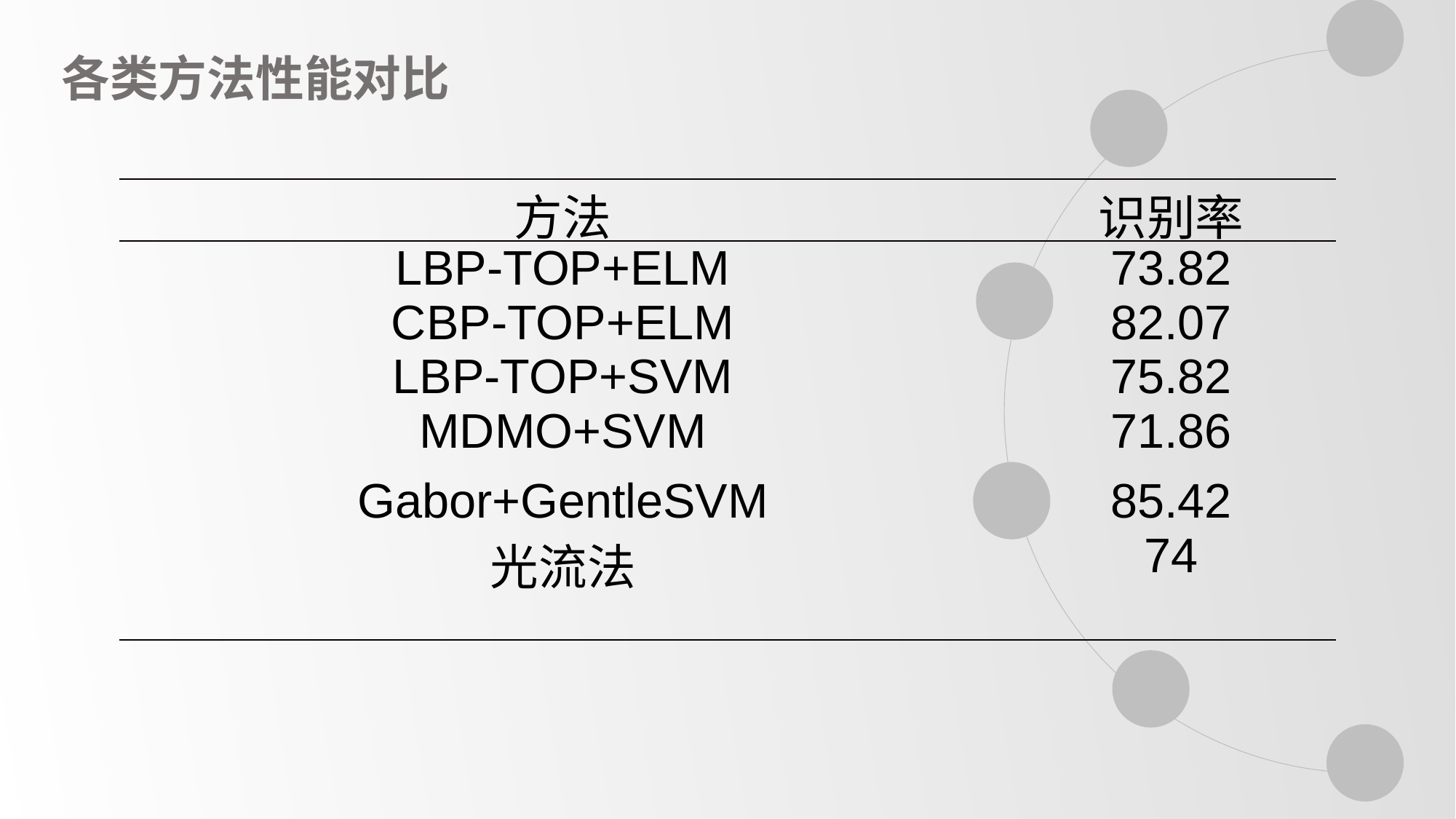

各类方法性能对比
| 方法 | 识别率 |
| --- | --- |
| LBP-TOP+ELM CBP-TOP+ELM LBP-TOP+SVM MDMO+SVM | 73.82 82.07 75.82 71.86 |
| Gabor+GentleSVM 光流法 | 85.42 74 |